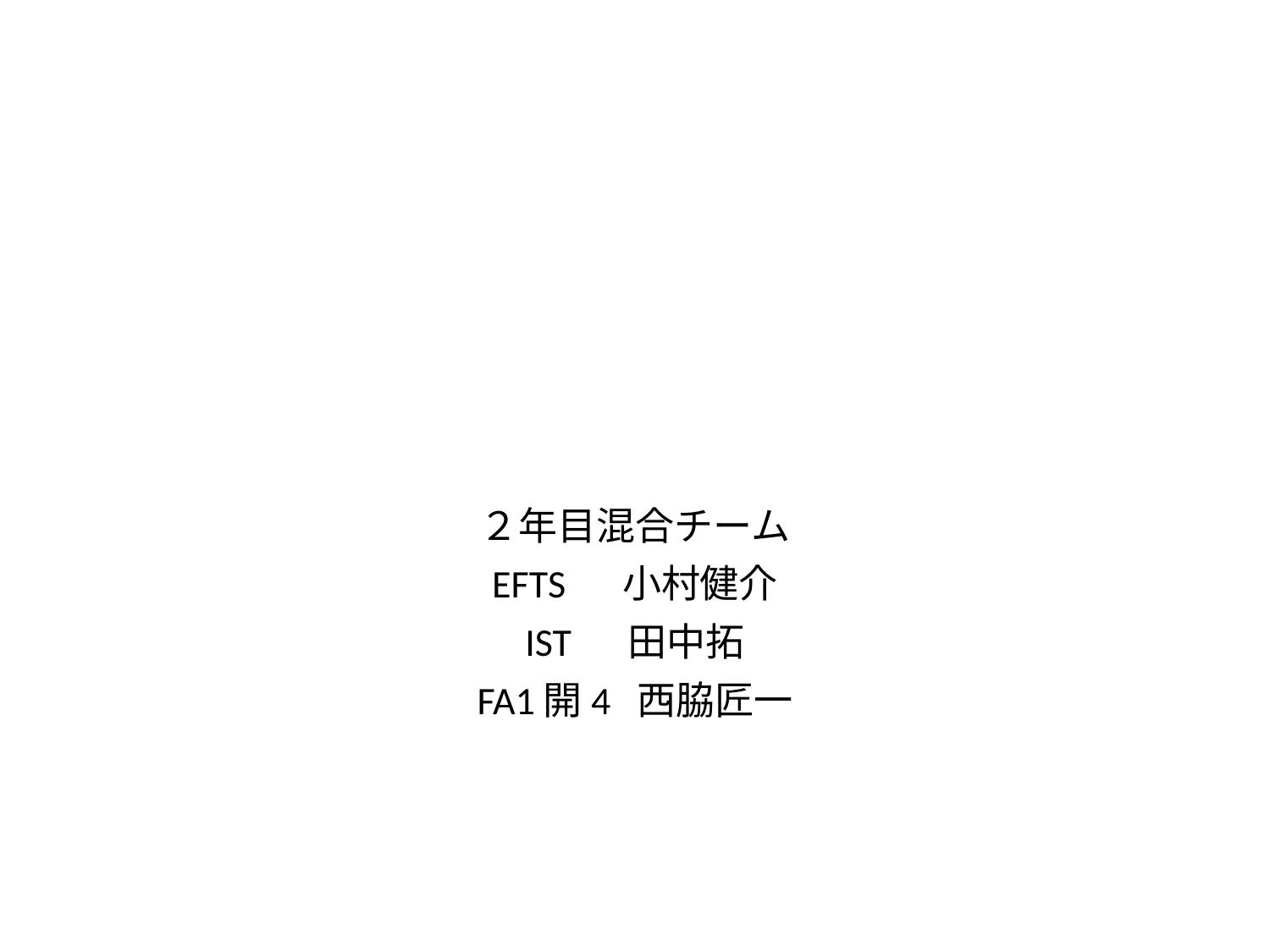

#
２年目混合チーム
EFTS 　小村健介
IST 　田中拓
FA1開4  西脇匠一